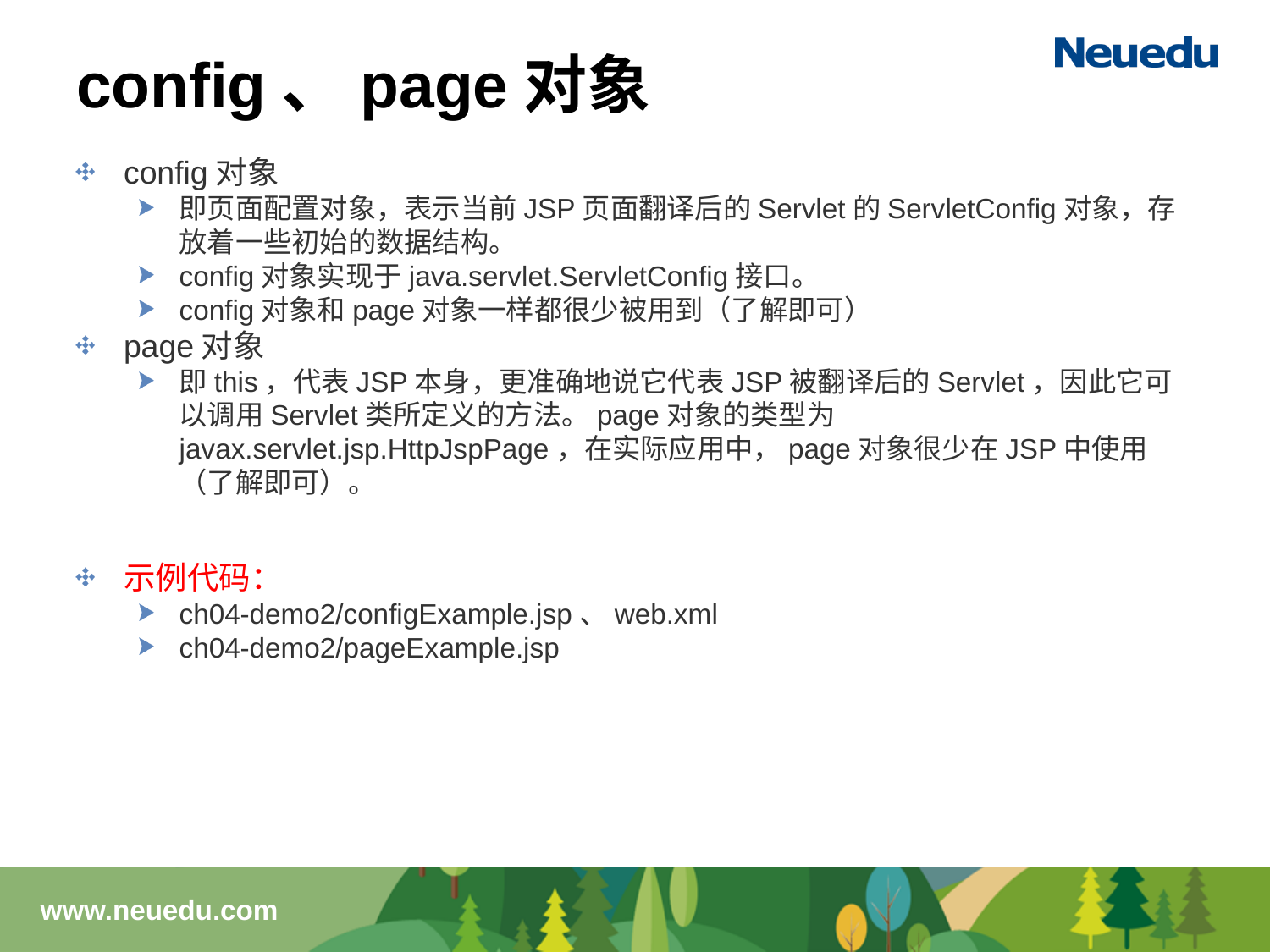

# config、page对象
config对象
即页面配置对象，表示当前JSP页面翻译后的Servlet的ServletConfig对象，存放着一些初始的数据结构。
config对象实现于java.servlet.ServletConfig接口。
config对象和page对象一样都很少被用到（了解即可）
page对象
即this，代表JSP本身，更准确地说它代表JSP被翻译后的Servlet，因此它可以调用Servlet类所定义的方法。page对象的类型为javax.servlet.jsp.HttpJspPage，在实际应用中，page对象很少在JSP中使用（了解即可）。

示例代码：
ch04-demo2/configExample.jsp、web.xml
ch04-demo2/pageExample.jsp